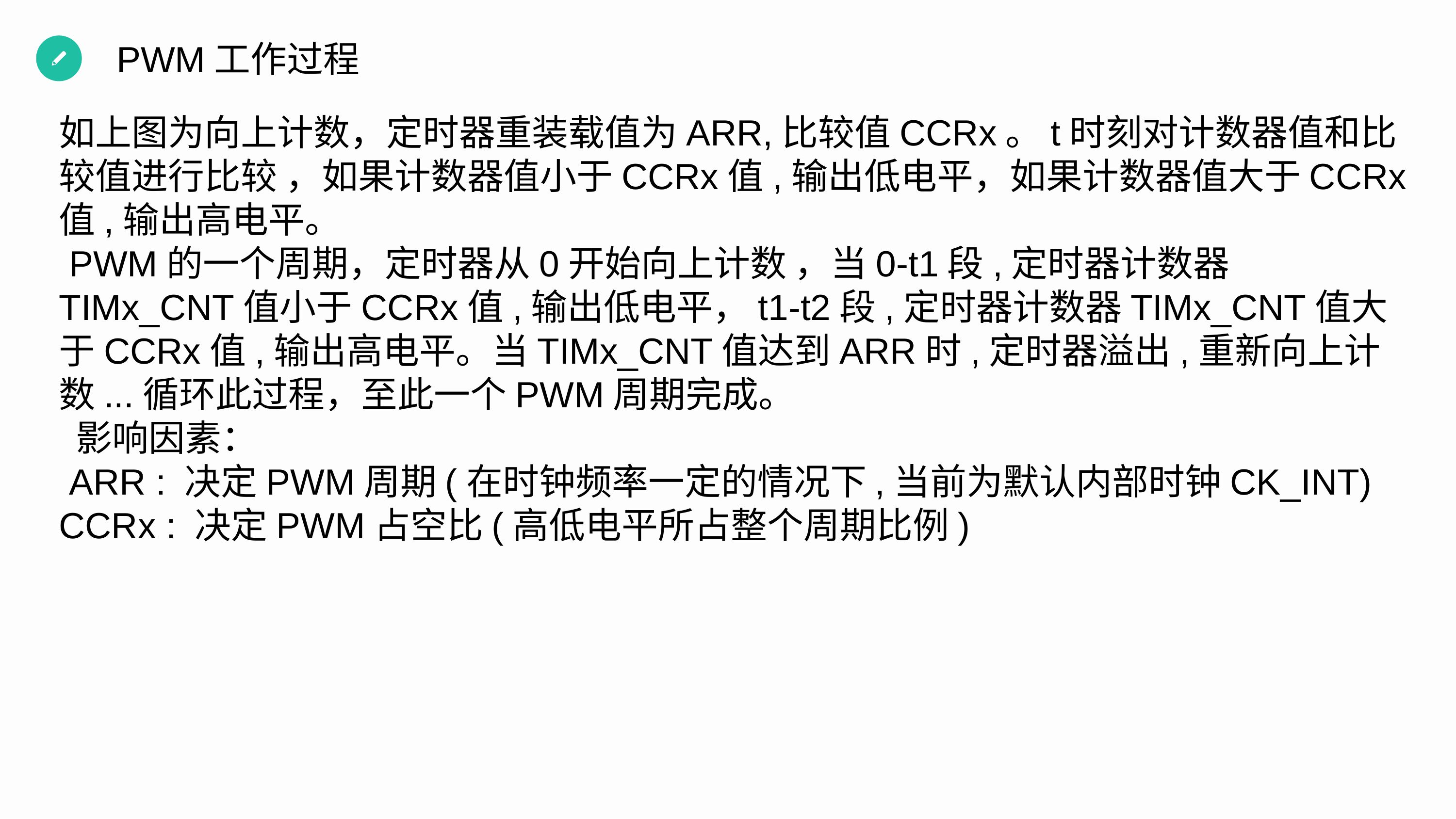

PWM工作过程

如上图为向上计数，定时器重装载值为ARR,比较值CCRx。t时刻对计数器值和比较值进行比较 ，如果计数器值小于CCRx值,输出低电平，如果计数器值大于CCRx值,输出高电平。
 PWM的一个周期，定时器从0开始向上计数 ，当0-t1段,定时器计数器TIMx_CNT值小于CCRx值,输出低电平，t1-t2段,定时器计数器TIMx_CNT值大于CCRx值,输出高电平。当TIMx_CNT值达到ARR时,定时器溢出,重新向上计数...循环此过程，至此一个PWM周期完成。
 影响因素：
 ARR : 决定PWM周期(在时钟频率一定的情况下,当前为默认内部时钟CK_INT)    CCRx : 决定PWM占空比(高低电平所占整个周期比例)